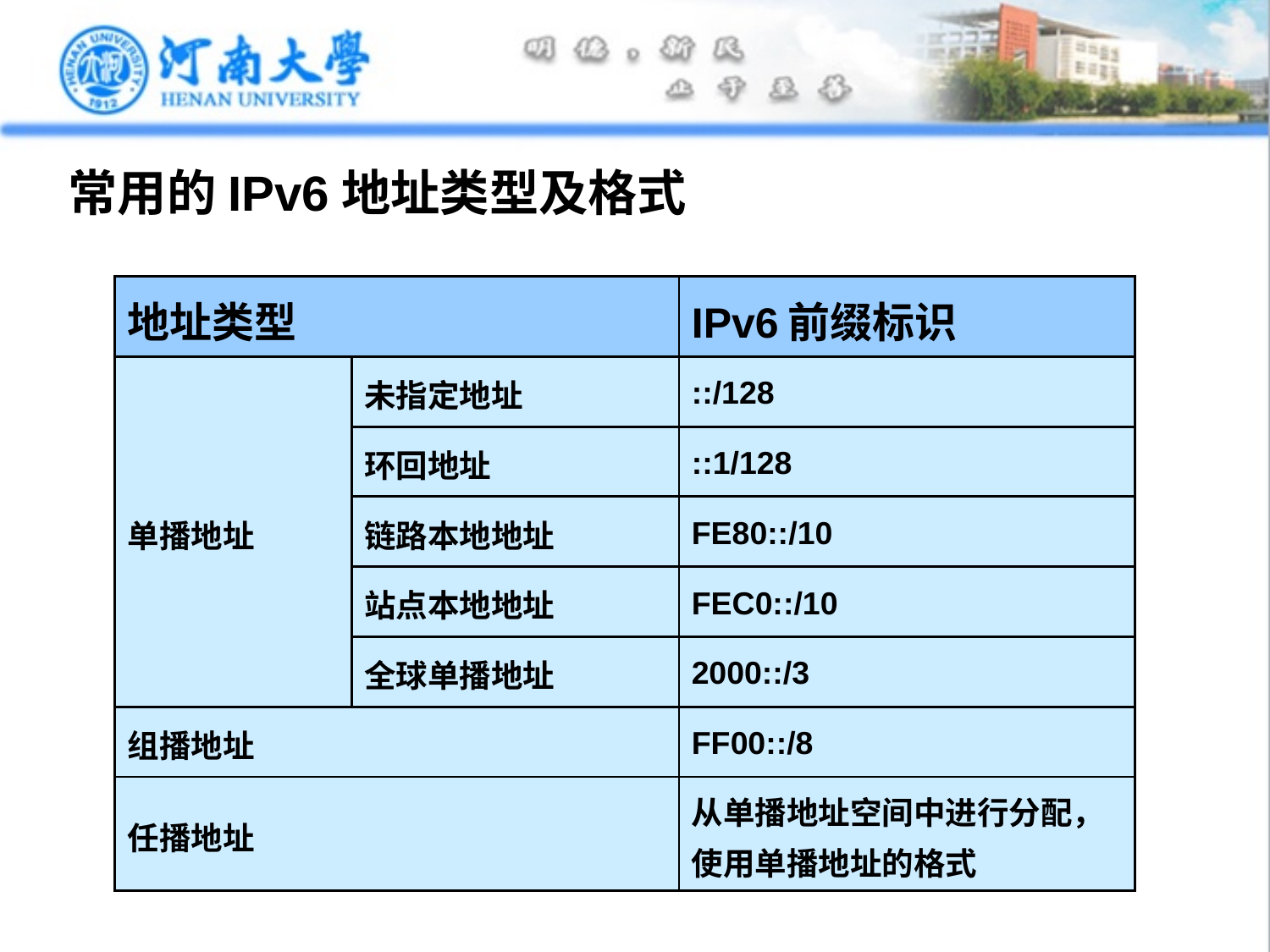

# 常用的IPv6地址类型及格式
| 地址类型 |  | IPv6前缀标识 |
| --- | --- | --- |
| 单播地址 | 未指定地址 | ::/128 |
|  | 环回地址 | ::1/128 |
|  | 链路本地地址 | FE80::/10 |
|  | 站点本地地址 | FEC0::/10 |
|  | 全球单播地址 | 2000::/3 |
| 组播地址 |  | FF00::/8 |
| 任播地址 |  | 从单播地址空间中进行分配，使用单播地址的格式 |